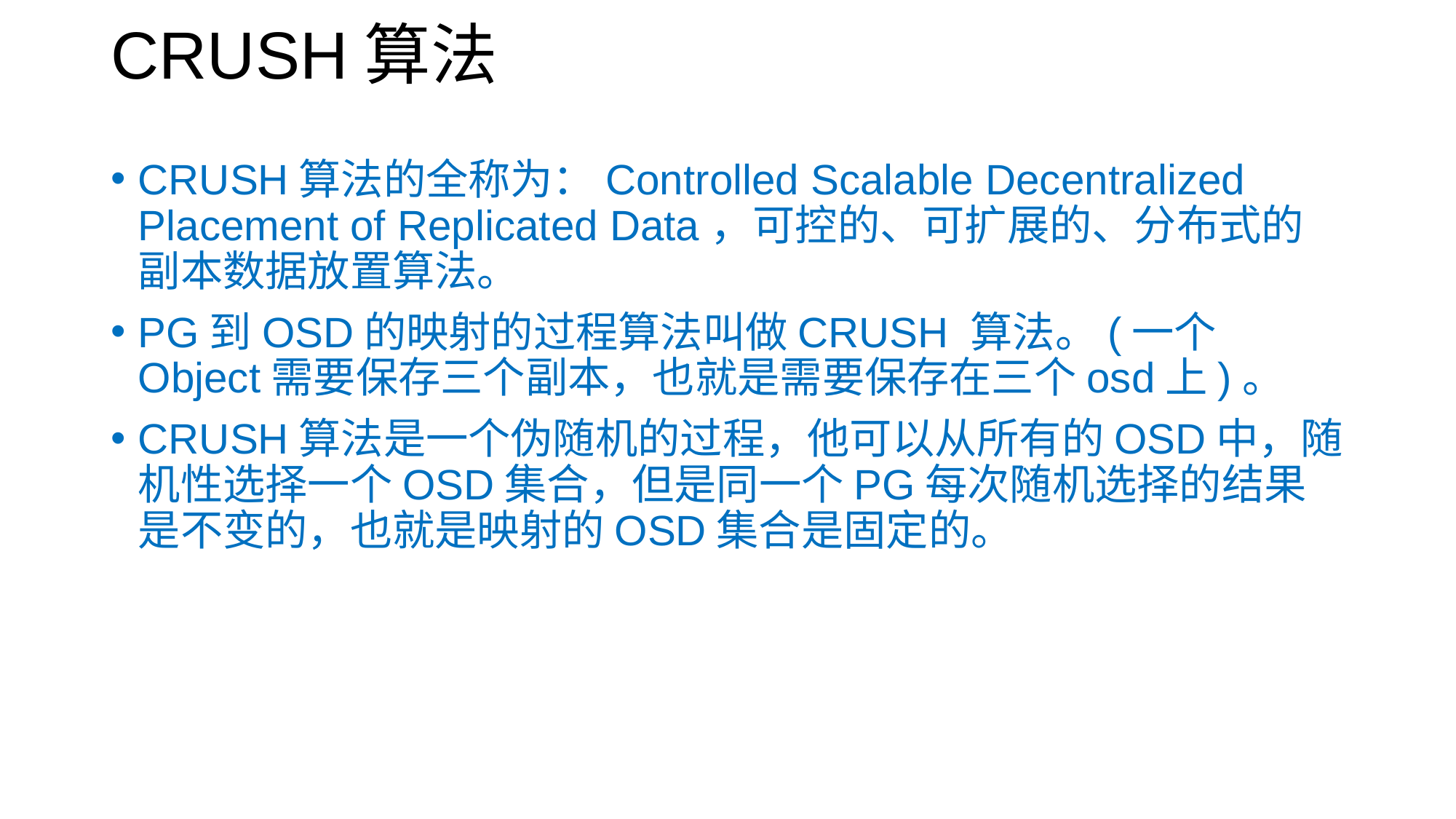

# CRUSH算法
CRUSH算法的全称为：Controlled Scalable Decentralized Placement of Replicated Data，可控的、可扩展的、分布式的副本数据放置算法。
PG到OSD的映射的过程算法叫做CRUSH 算法。(一个Object需要保存三个副本，也就是需要保存在三个osd上)。
CRUSH算法是一个伪随机的过程，他可以从所有的OSD中，随机性选择一个OSD集合，但是同一个PG每次随机选择的结果是不变的，也就是映射的OSD集合是固定的。